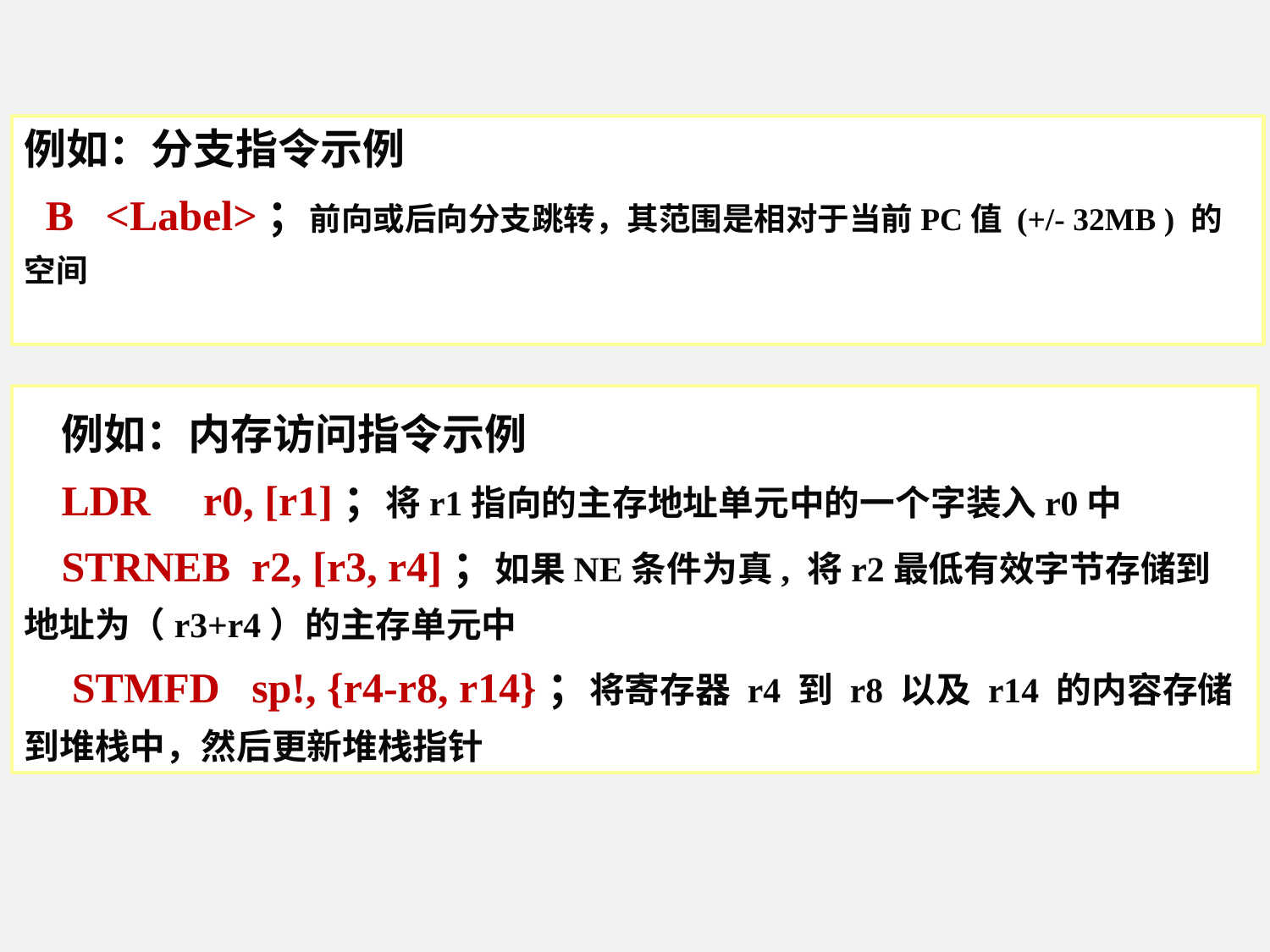

例如：分支指令示例  B   <Label>；前向或后向分支跳转，其范围是相对于当前PC值 (+/- 32MB ) 的空间

例如：内存访问指令示例
LDR     r0, [r1]；将r1指向的主存地址单元中的一个字装入r0中
STRNEB  r2, [r3, r4]；如果NE条件为真, 将r2最低有效字节存储到地址为（r3+r4）的主存单元中
 STMFD   sp!, {r4-r8, r14}；将寄存器 r4 到 r8 以及 r14 的内容存储到堆栈中，然后更新堆栈指针